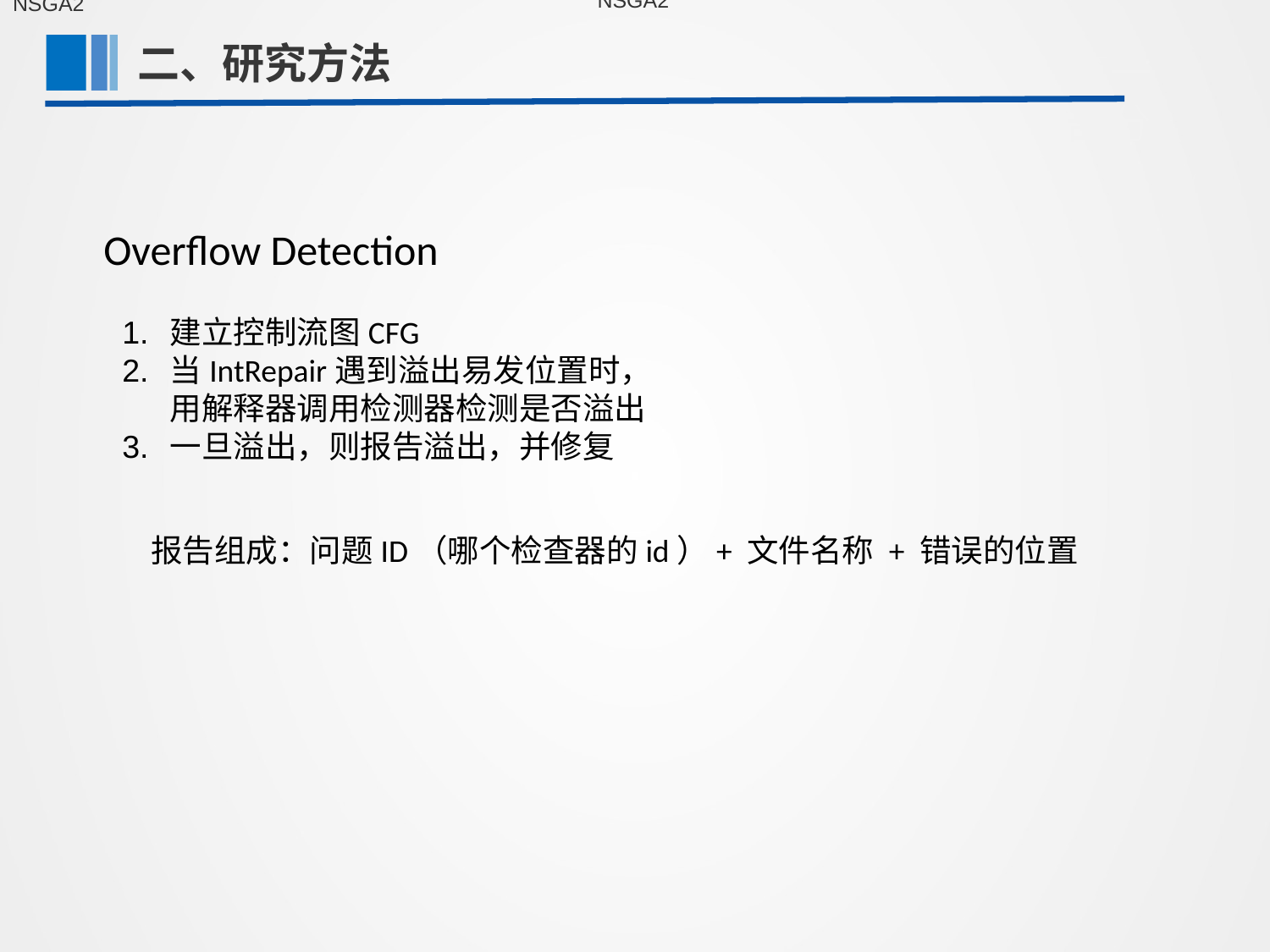

NSGA2
NSGA2
二、研究方法

第一部分
Overflow Detection
建立控制流图CFG
当IntRepair遇到溢出易发位置时，用解释器调用检测器检测是否溢出
一旦溢出，则报告溢出，并修复
报告组成：问题ID（哪个检查器的id）+ 文件名称 + 错误的位置